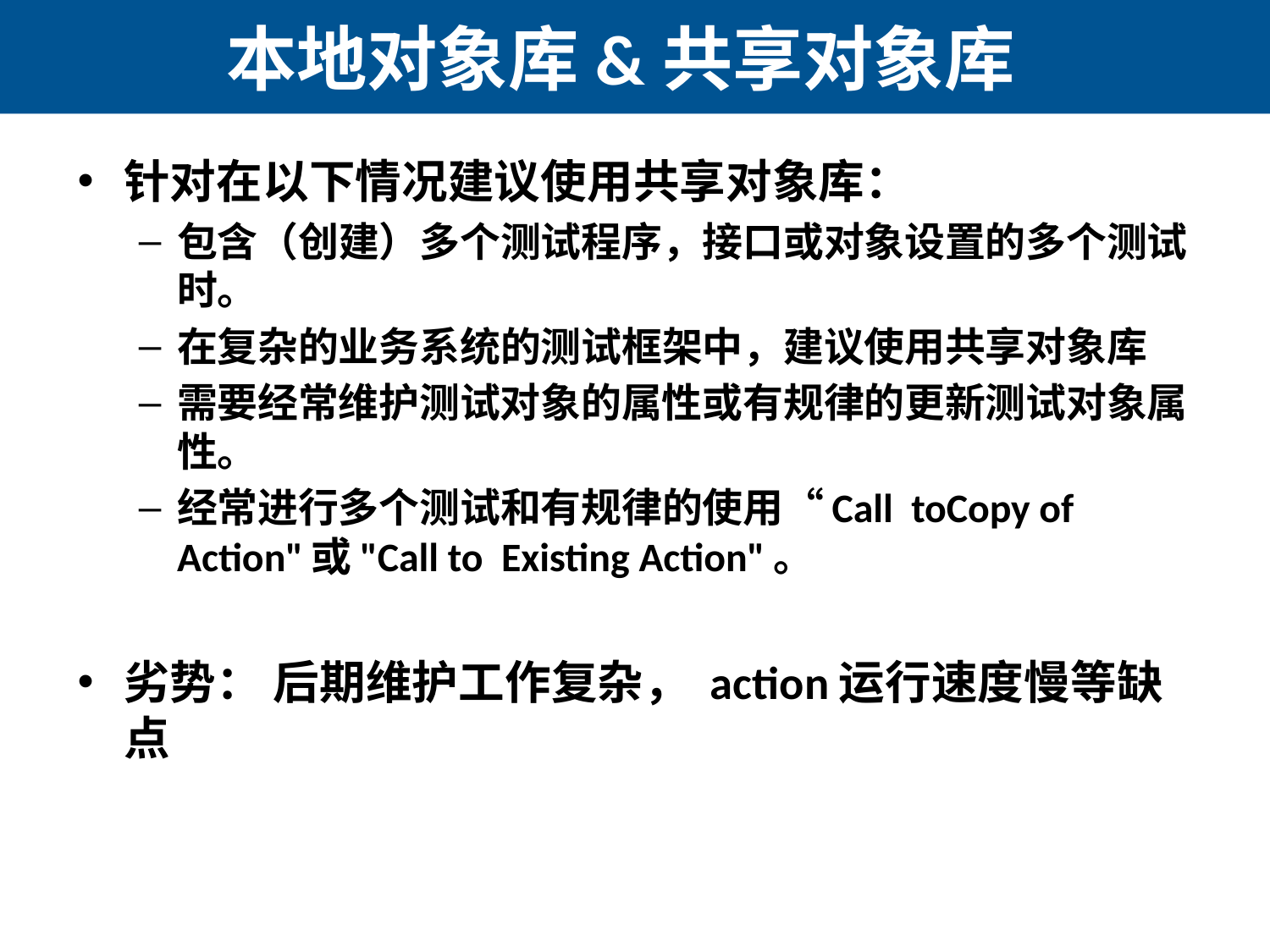

# 本地对象库&共享对象库
针对在以下情况建议使用共享对象库：
包含（创建）多个测试程序，接口或对象设置的多个测试时。
在复杂的业务系统的测试框架中，建议使用共享对象库
需要经常维护测试对象的属性或有规律的更新测试对象属性。
经常进行多个测试和有规律的使用“Call  toCopy of Action"或"Call to  Existing Action"。

劣势： 后期维护工作复杂， action运行速度慢等缺点